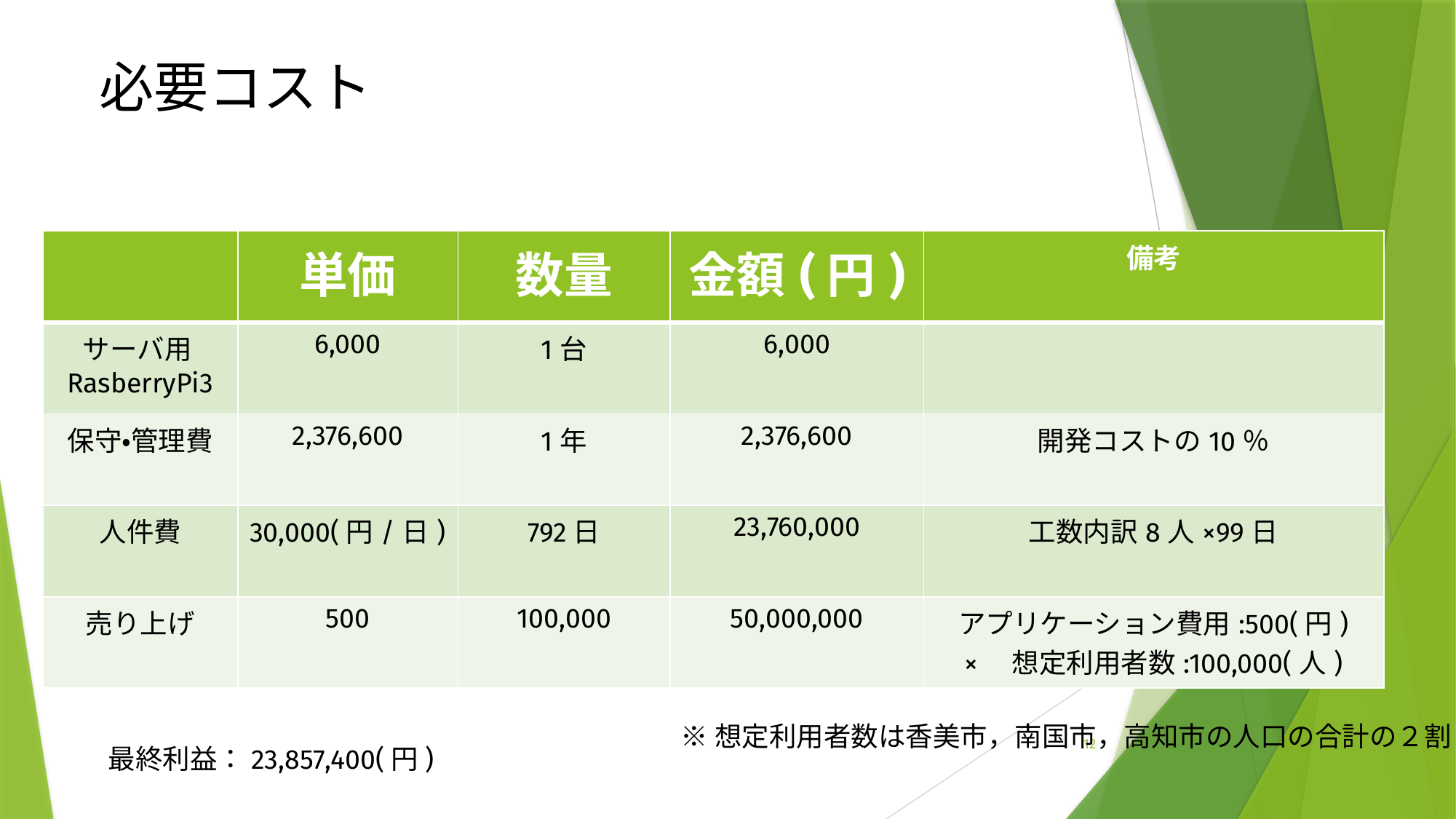

# 必要コスト
|  | 単価 | 数量 | 金額(円) | 備考 |
| --- | --- | --- | --- | --- |
| サーバ用 RasberryPi3 | 6,000 | 1台 | 6,000 |  |
| 保守・管理費 | 2,376,600 | 1年 | 2,376,600 | 開発コストの10％ |
| 人件費 | 30,000(円/日) | 792日 | 23,760,000 | 工数内訳8人×99日 |
| 売り上げ | 500 | 100,000 | 50,000,000 | アプリケーション費用:500(円) ×　想定利用者数:100,000(人) |
※想定利用者数は香美市，南国市，高知市の人口の合計の２割
12
最終利益：23,857,400(円)